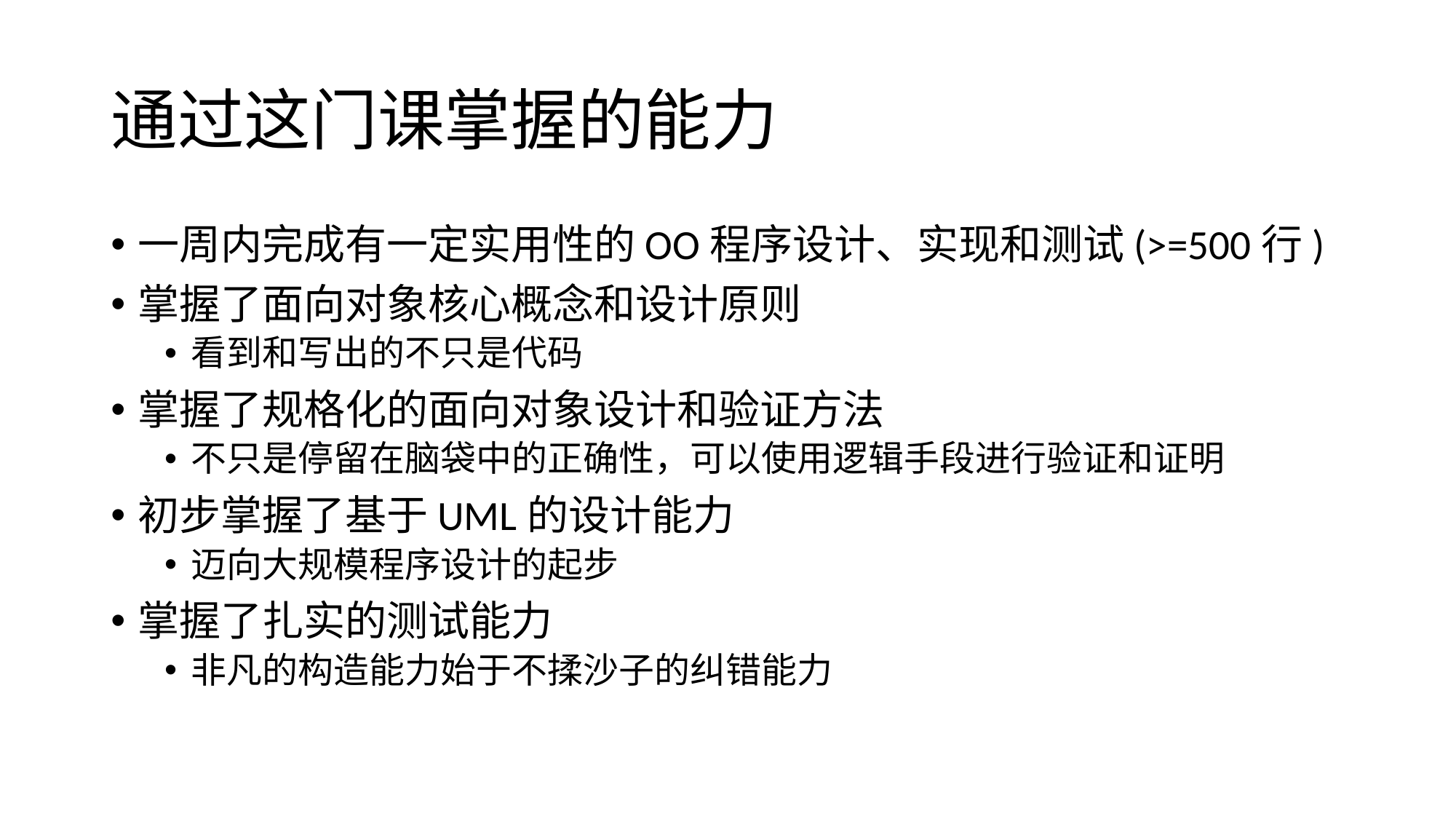

# 通过这门课掌握的能力
一周内完成有一定实用性的OO程序设计、实现和测试(>=500行)
掌握了面向对象核心概念和设计原则
看到和写出的不只是代码
掌握了规格化的面向对象设计和验证方法
不只是停留在脑袋中的正确性，可以使用逻辑手段进行验证和证明
初步掌握了基于UML的设计能力
迈向大规模程序设计的起步
掌握了扎实的测试能力
非凡的构造能力始于不揉沙子的纠错能力